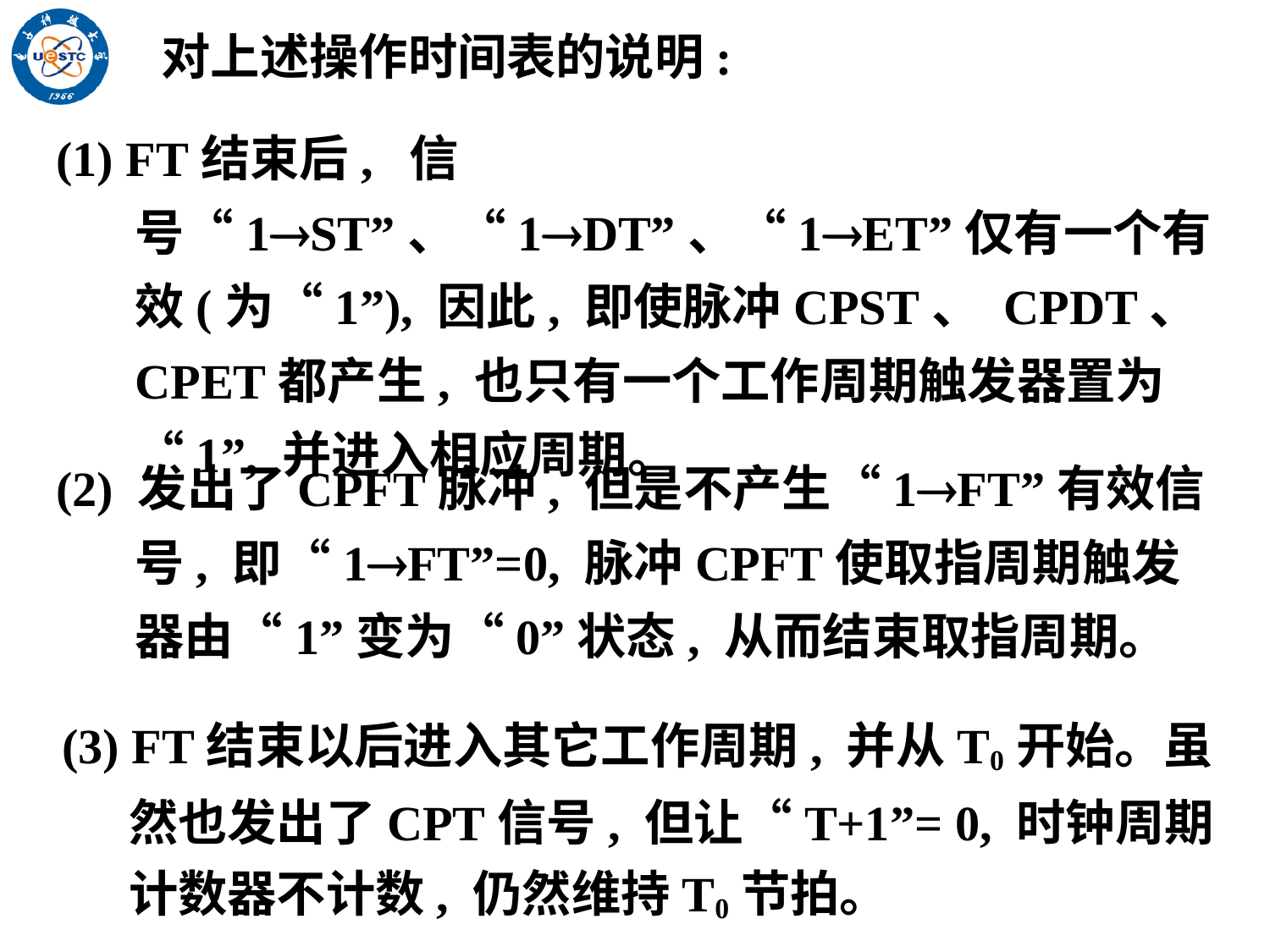

对上述操作时间表的说明:
(1) FT结束后,  信号“1→ST”、“1→DT”、“1→ET”仅有一个有效(为“1”), 因此, 即使脉冲CPST、 CPDT、 CPET都产生, 也只有一个工作周期触发器置为“1”, 并进入相应周期。
(2) 发出了CPFT脉冲, 但是不产生“1→FT”有效信号, 即“1→FT”=0, 脉冲CPFT使取指周期触发器由“1”变为“0”状态, 从而结束取指周期。
(3) FT结束以后进入其它工作周期, 并从T0开始。虽然也发出了CPT信号, 但让“T+1”= 0, 时钟周期计数器不计数, 仍然维持T0节拍。